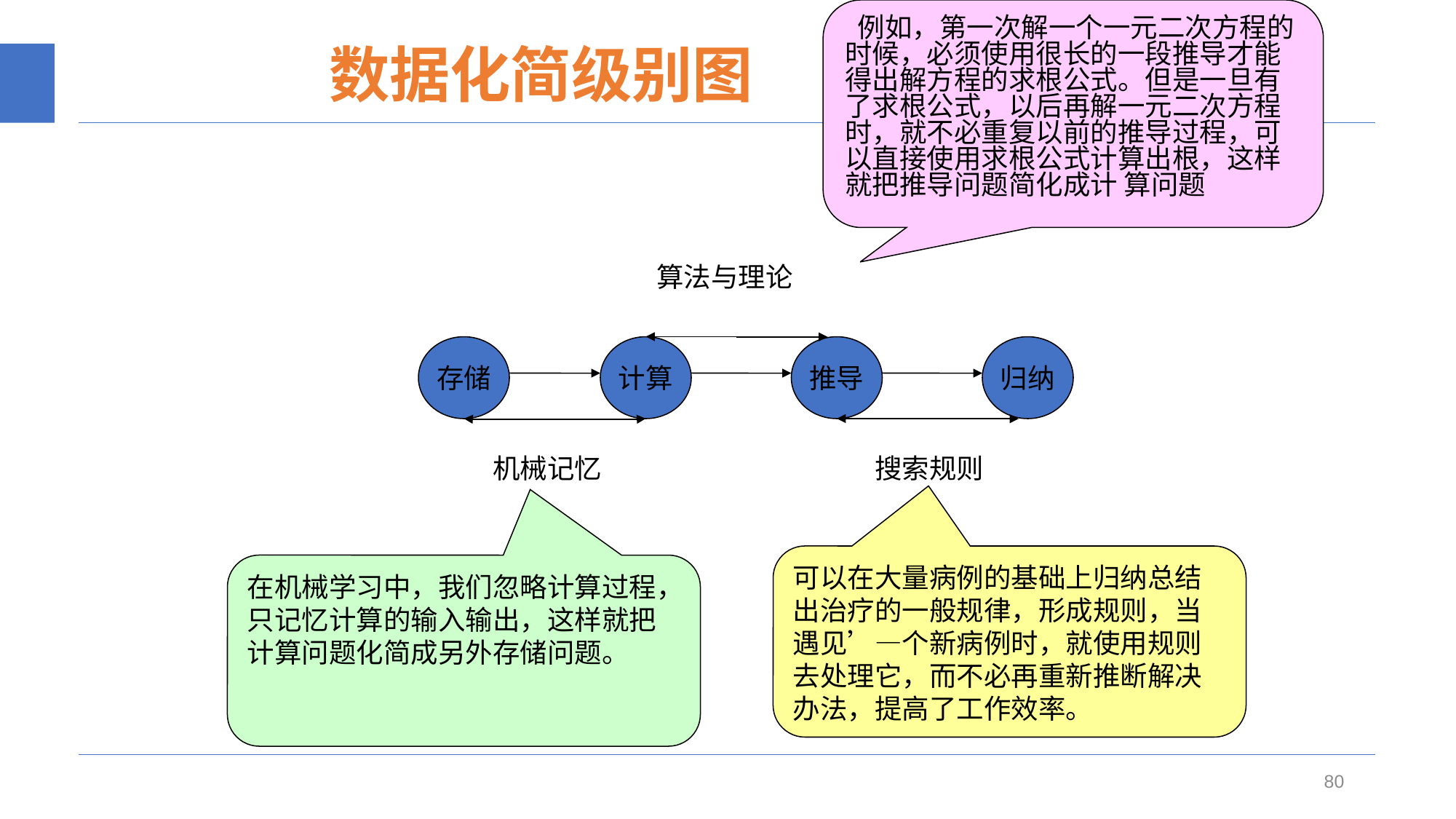

# 数据化简级别图
 例如，第一次解一个一元二次方程的时候，必须使用很长的一段推导才能得出解方程的求根公式。但是一旦有了求根公式，以后再解一元二次方程时，就不必重复以前的推导过程，可以直接使用求根公式计算出根，这样就把推导问题简化成计 算问题

算法与理论
存储
计算
推导
归纳

机械记忆
搜索规则

可以在大量病例的基础上归纳总结出治疗的一般规律，形成规则，当遇见’—个新病例时，就使用规则去处理它，而不必再重新推断解决办法，提高了工作效率。

在机械学习中，我们忽略计算过程，只记忆计算的输入输出，这样就把计算问题化简成另外存储问题。

80